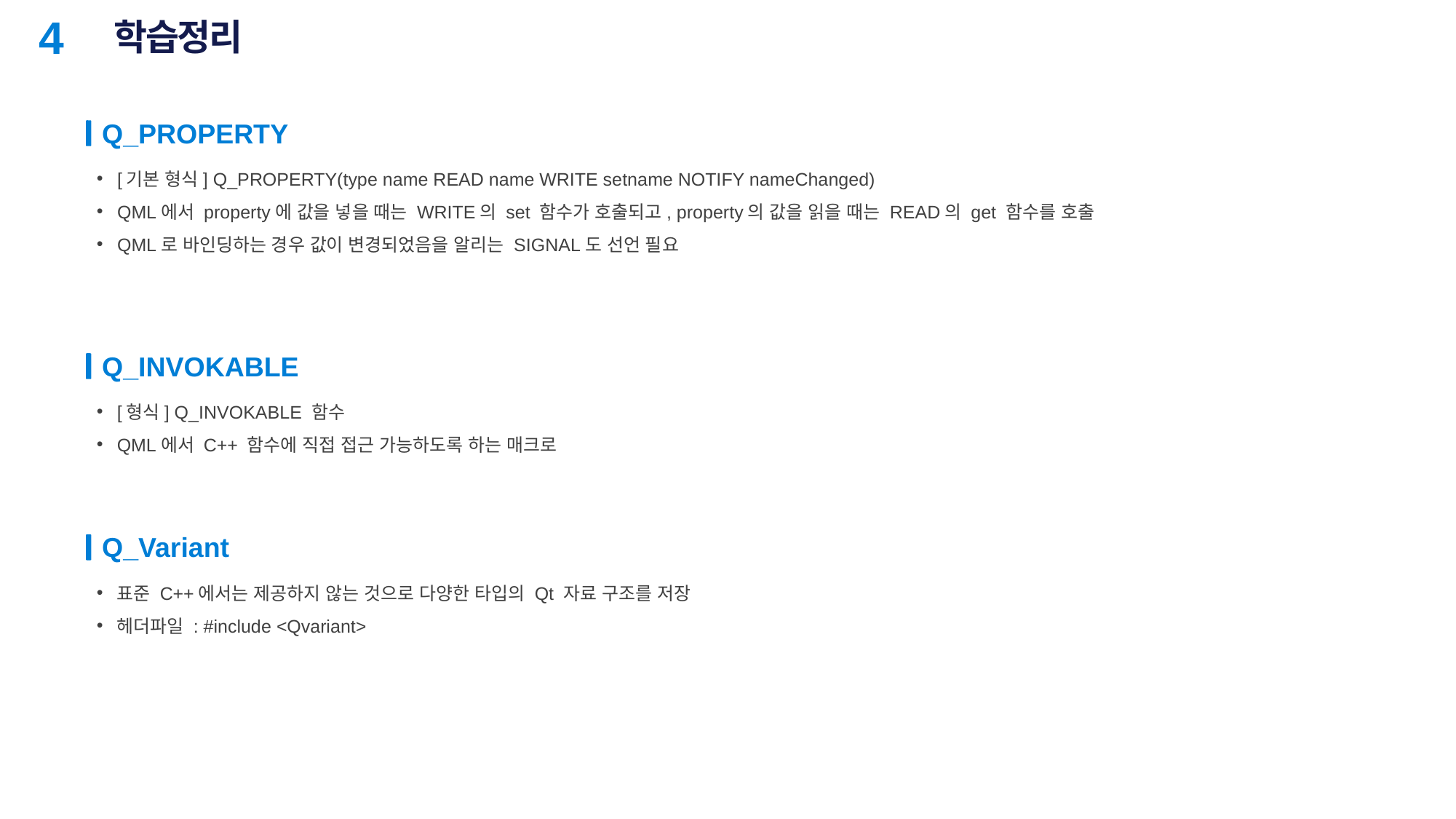

# 학습정리
4
Q_PROPERTY

[기본 형식] Q_PROPERTY(type name READ name WRITE setname NOTIFY nameChanged)
QML에서 property에 값을 넣을 때는 WRITE의 set 함수가 호출되고, property의 값을 읽을 때는 READ의 get 함수를 호출
QML로 바인딩하는 경우 값이 변경되었음을 알리는 SIGNAL도 선언 필요
Q_INVOKABLE

[형식] Q_INVOKABLE 함수
QML에서 C++ 함수에 직접 접근 가능하도록 하는 매크로
Q_Variant

표준 C++에서는 제공하지 않는 것으로 다양한 타입의 Qt 자료 구조를 저장
헤더파일 : #include <Qvariant>
13